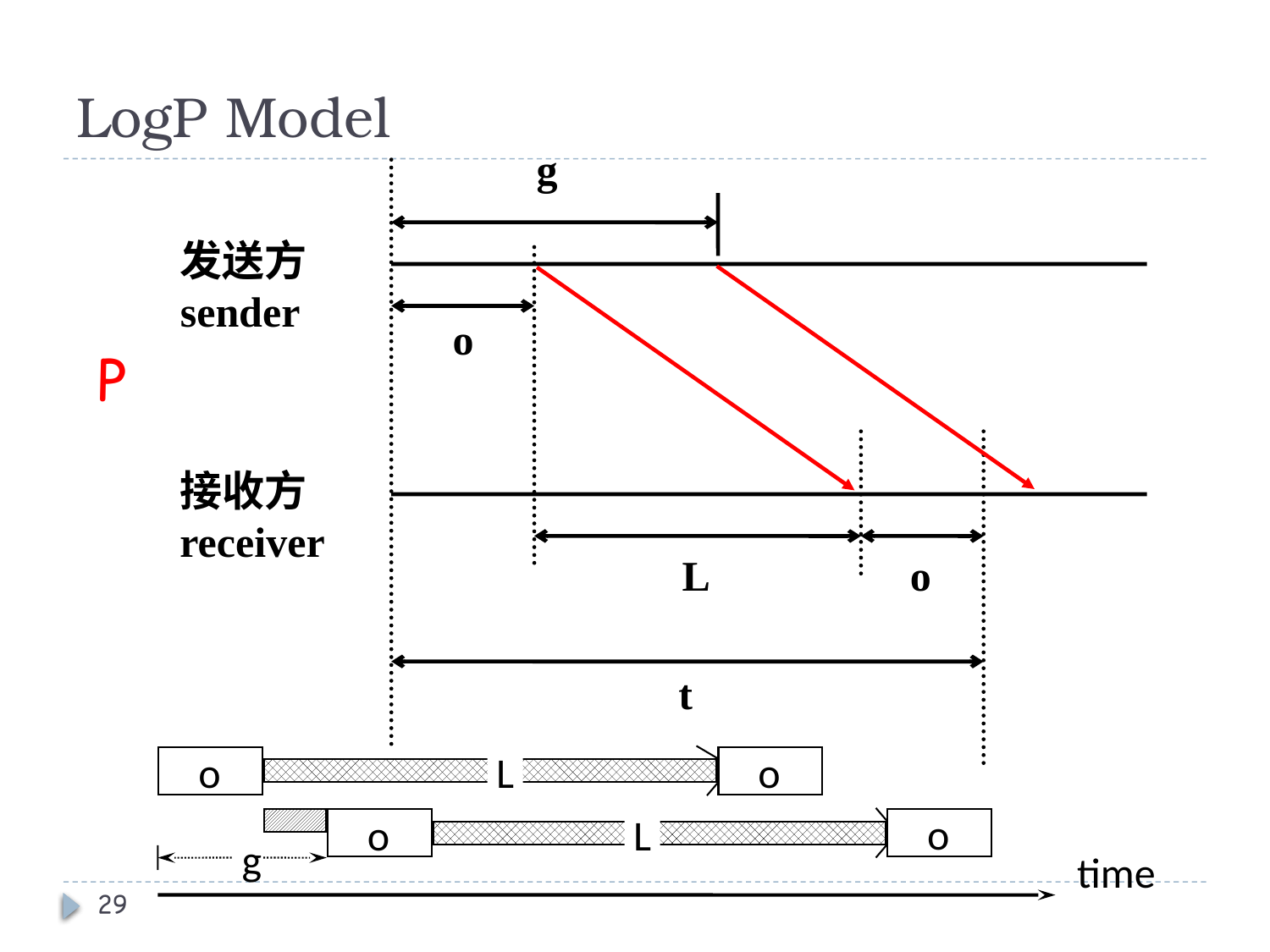

# LogP Model
g

发送方
sender

o

接收方
receiver

L
o

t

P

o
o
L

o
o
L

g

time

29